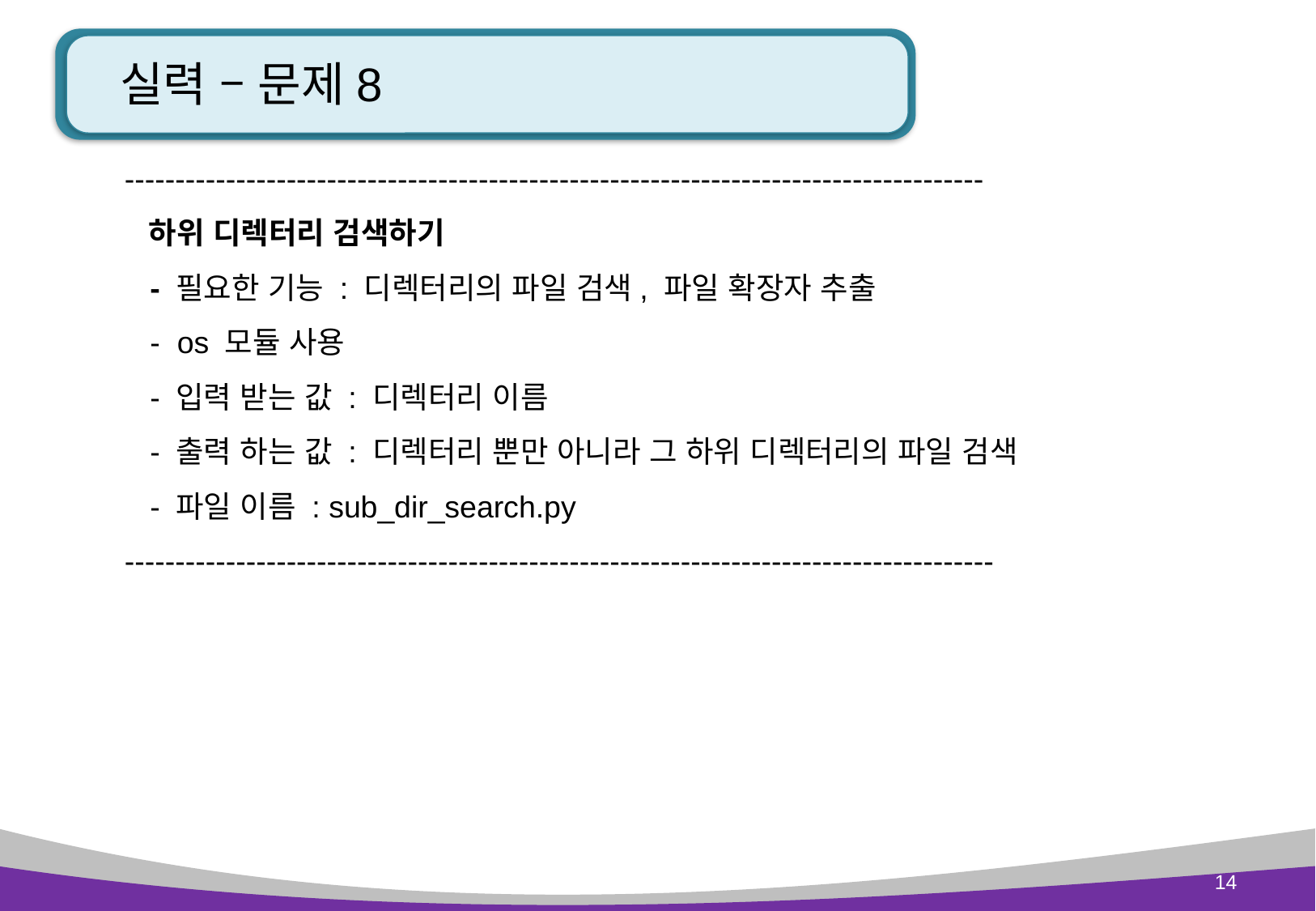

# 실력 – 문제8
-------------------------------------------------------------------------------------
  하위 디렉터리 검색하기
   - 필요한 기능 : 디렉터리의 파일 검색, 파일 확장자 추출
   -  os 모듈 사용
   - 입력 받는 값 : 디렉터리 이름
   - 출력 하는 값 : 디렉터리 뿐만 아니라 그 하위 디렉터리의 파일 검색
   - 파일 이름 : sub_dir_search.py
--------------------------------------------------------------------------------------
14